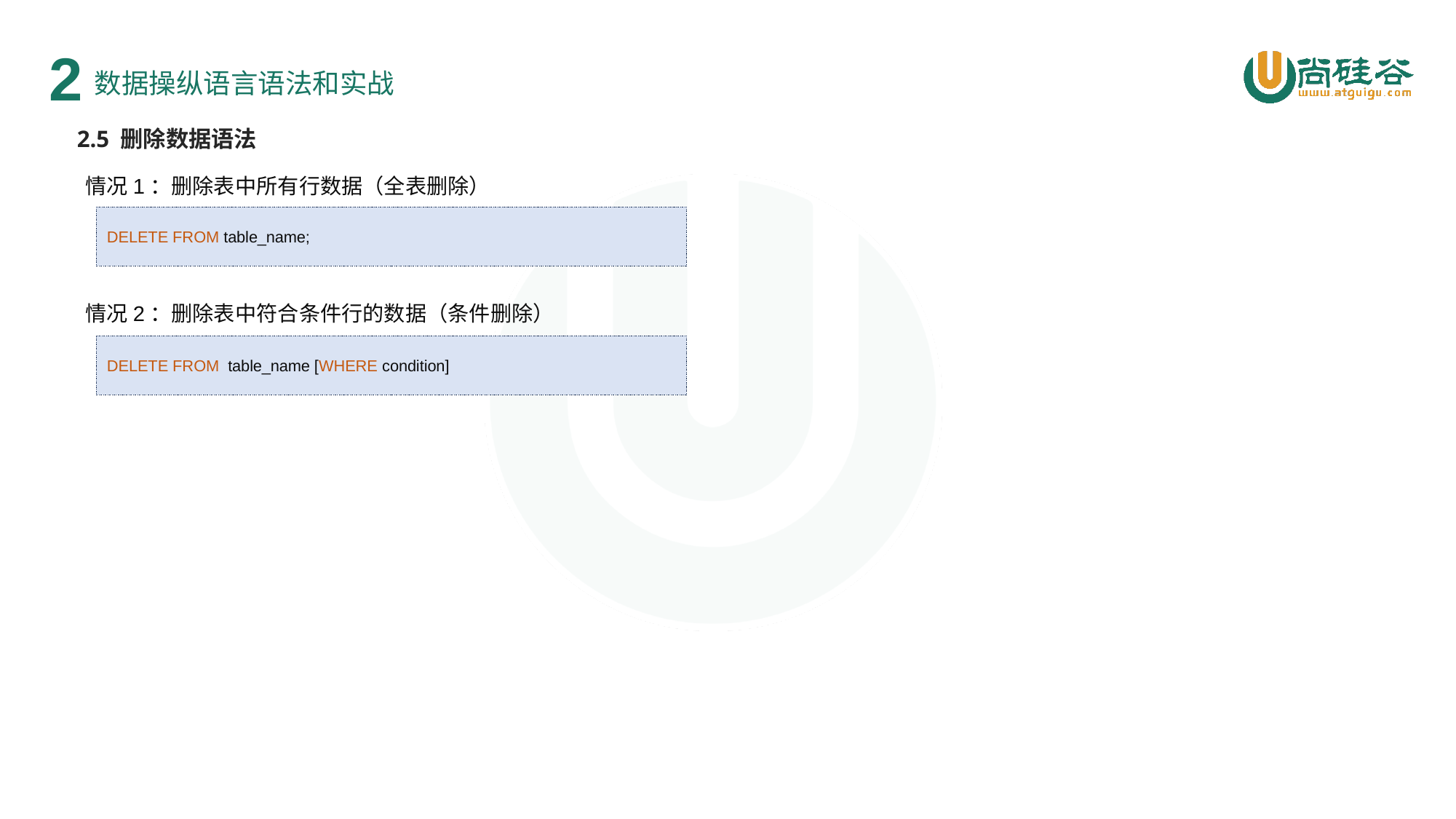

2
数据操纵语言语法和实战
2.5 删除数据语法
情况1：删除表中所有行数据（全表删除）
DELETE FROM table_name;
情况2：删除表中符合条件行的数据（条件删除）
DELETE FROM  table_name [WHERE condition]